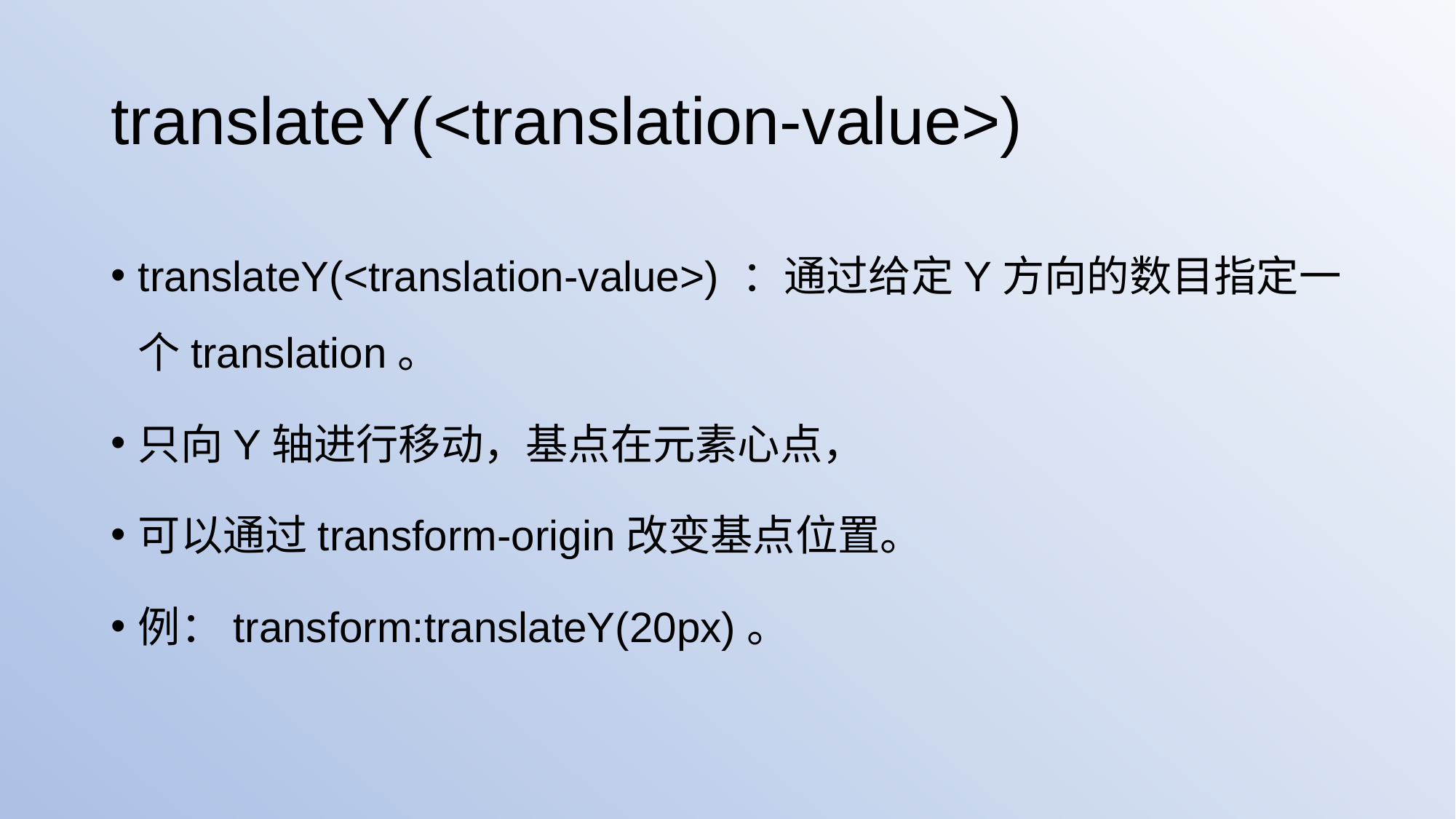

# translateY(<translation-value>)
translateY(<translation-value>) ：通过给定Y方向的数目指定一个translation。
只向Y轴进行移动，基点在元素心点，
可以通过transform-origin改变基点位置。
例：transform:translateY(20px)。